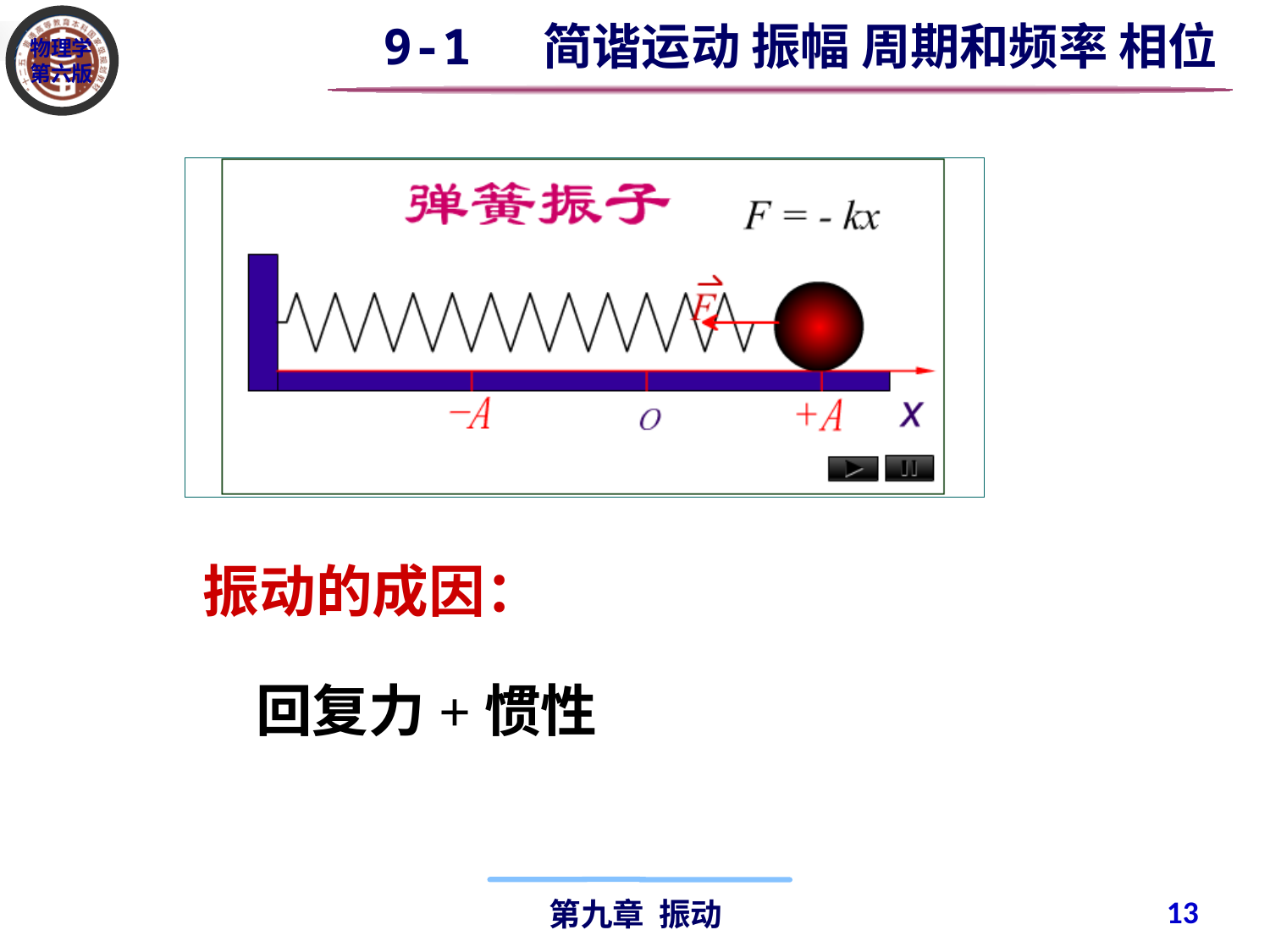

9-1  简谐运动 振幅 周期和频率 相位

振动的成因：
回复力+惯性